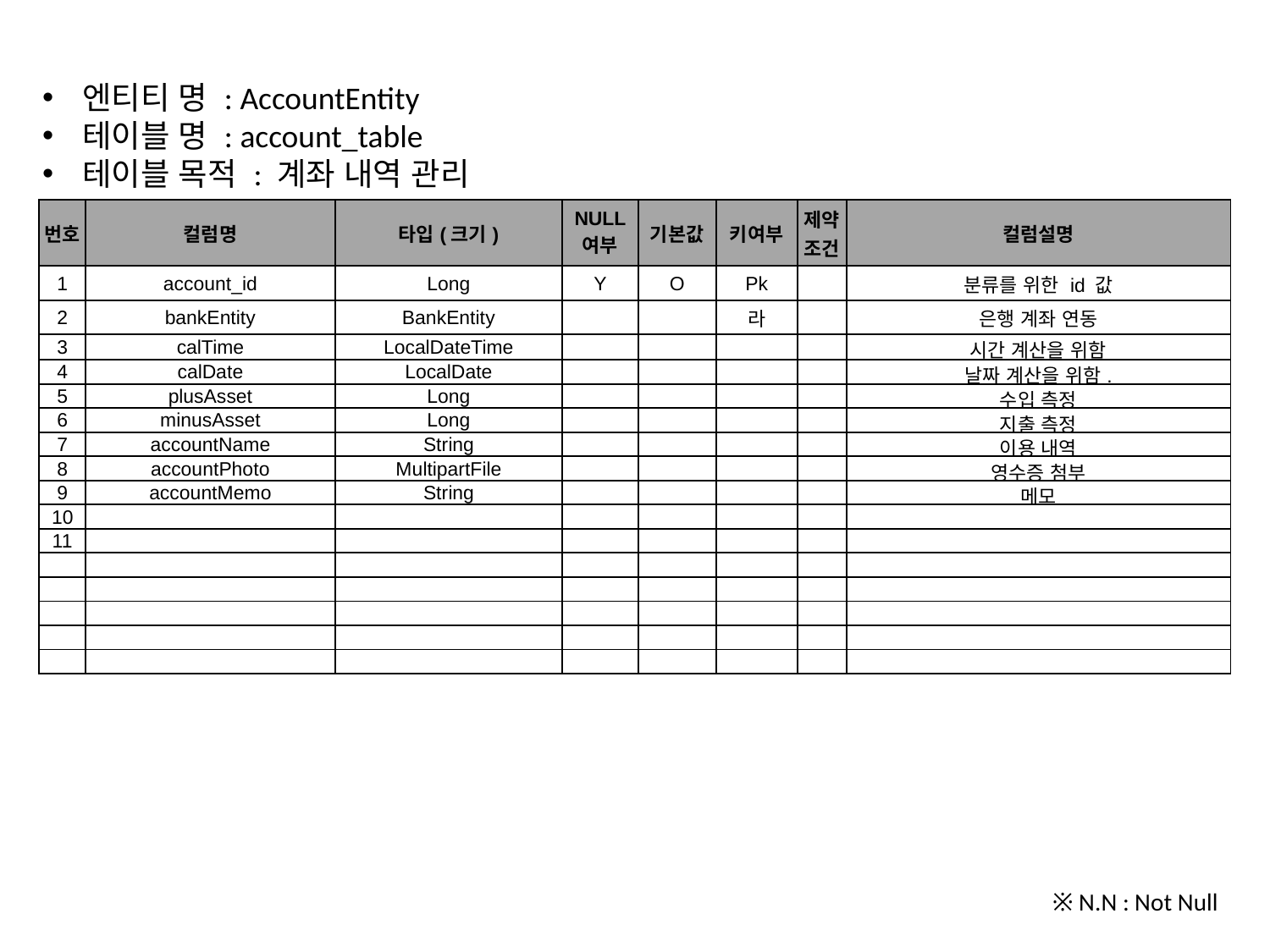

엔티티 명 : AccountEntity
테이블 명 : account_table
테이블 목적 : 계좌 내역 관리
| 번호 | 컬럼명 | 타입(크기) | NULL 여부 | 기본값 | 키여부 | 제약조건 | 컬럼설명 |
| --- | --- | --- | --- | --- | --- | --- | --- |
| 1 | account\_id | Long | Y | O | Pk |  | 분류를 위한 id 값 |
| 2 | bankEntity | BankEntity |  |  | 라 |  | 은행 계좌 연동 |
| 3 | calTime | LocalDateTime |  |  |  |  | 시간 계산을 위함 |
| 4 | calDate | LocalDate |  |  |  |  | 날짜 계산을 위함. |
| 5 | plusAsset | Long |  |  |  |  | 수입 측정 |
| 6 | minusAsset | Long |  |  |  |  | 지출 측정 |
| 7 | accountName | String |  |  |  |  | 이용 내역 |
| 8 | accountPhoto | MultipartFile |  |  |  |  | 영수증 첨부 |
| 9 | accountMemo | String |  |  |  |  | 메모 |
| 10 |  |  |  |  |  |  |  |
| 11 |  |  |  |  |  |  |  |
|  |  |  |  |  |  |  |  |
|  |  |  |  |  |  |  |  |
|  |  |  |  |  |  |  |  |
|  |  |  |  |  |  |  |  |
|  |  |  |  |  |  |  |  |
※ N.N : Not Null